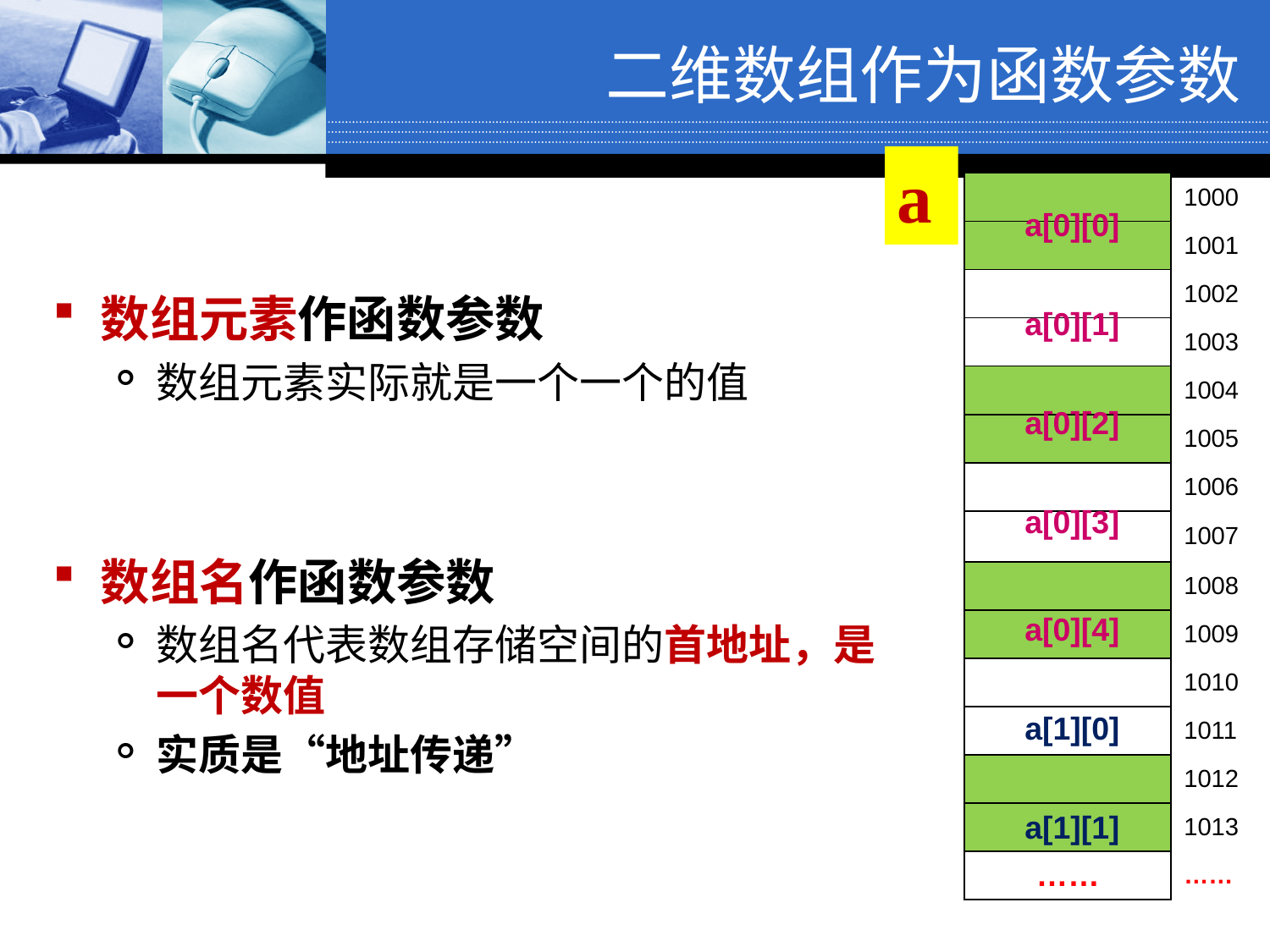

二维数组作为函数参数
|  |  |
| --- | --- |
|  | 1000 |
|  | 1001 |
|  | 1002 |
|  | 1003 |
|  | 1004 |
|  | 1005 |
|  | 1006 |
|  | 1007 |
|  | 1008 |
|  | 1009 |
|  | 1010 |
|  | 1011 |
|  | 1012 |
|  | 1013 |
| …… | …… |
a
a[0][0]
数组元素作函数参数
数组元素实际就是一个一个的值

数组名作函数参数
数组名代表数组存储空间的首地址，是一个数值
实质是“地址传递”

a[0][1]
a[0][2]
a[0][3]
a[0][4]
a[1][0]
a[1][1]